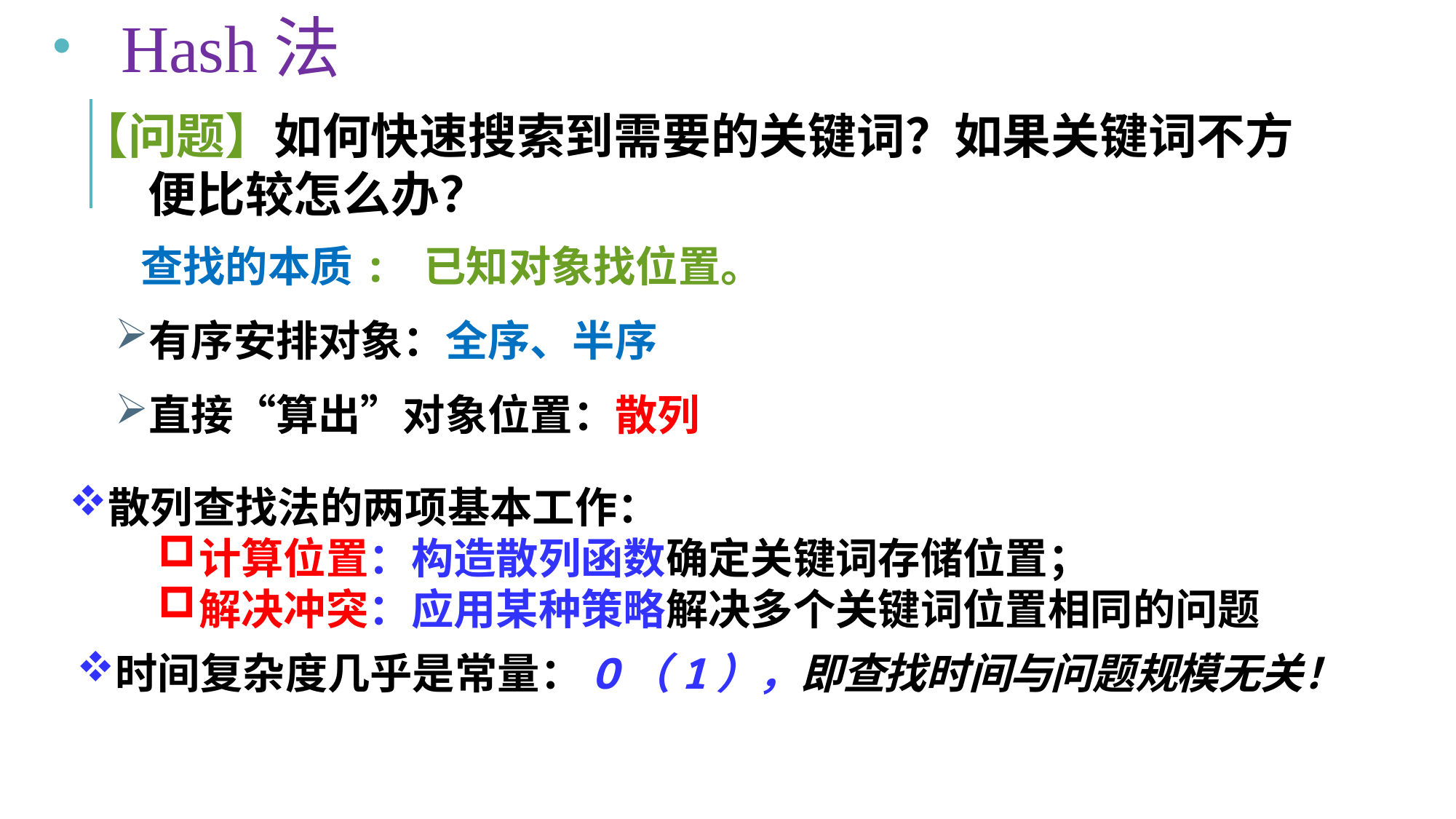

Hash法
【问题】如何快速搜索到需要的关键词？如果关键词不方便比较怎么办？
查找的本质: 已知对象找位置。
有序安排对象：全序、半序
直接“算出”对象位置：散列
散列查找法的两项基本工作：
计算位置：构造散列函数确定关键词存储位置；
解决冲突：应用某种策略解决多个关键词位置相同的问题
时间复杂度几乎是常量：O（1），即查找时间与问题规模无关！